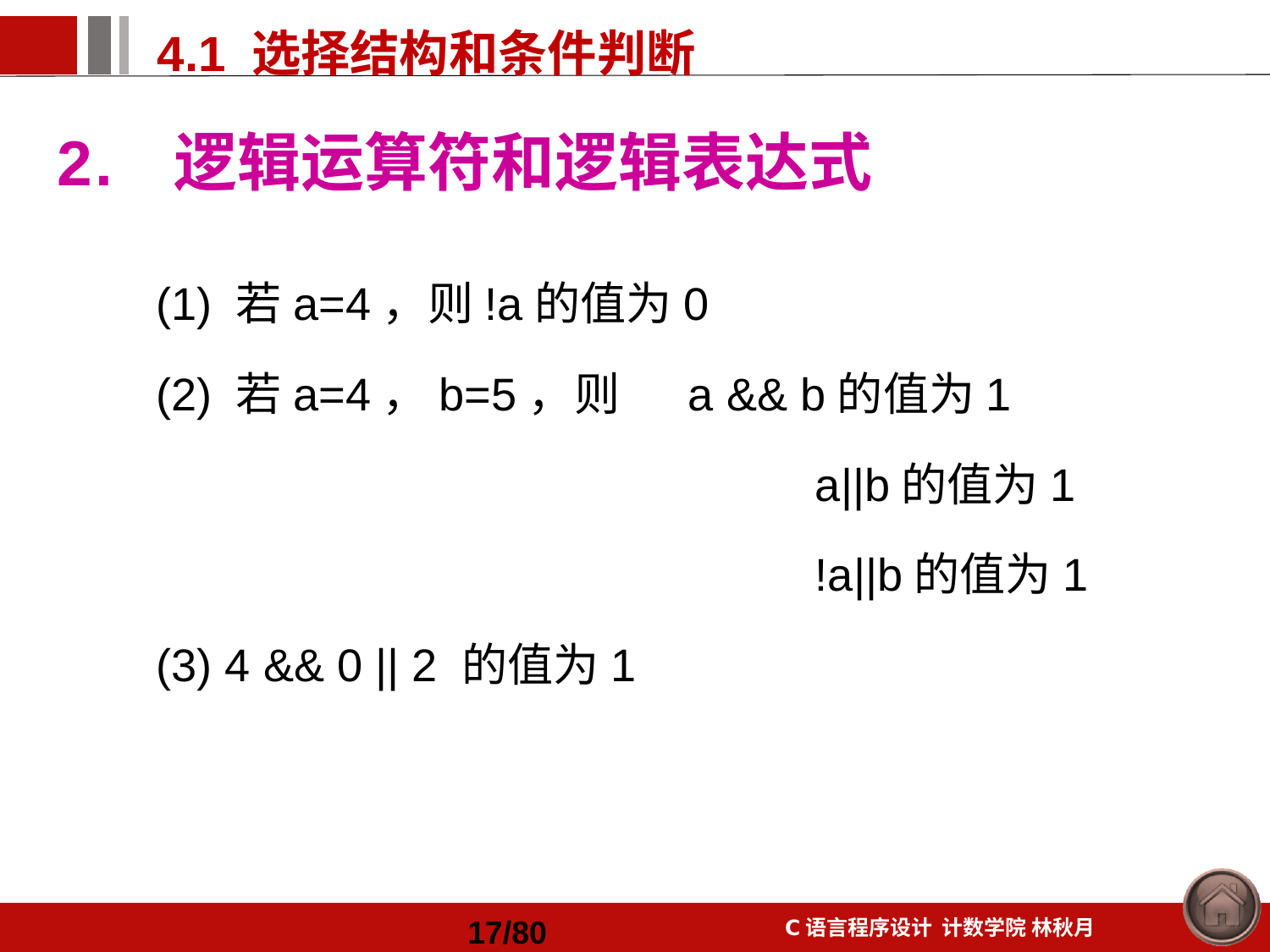

逻辑运算符和逻辑表达式
(1) 若a=4，则!a的值为0
(2) 若a=4，b=5，则	a && b的值为1
						a||b的值为1
						!a||b的值为1
(3) 4 && 0 || 2 的值为1